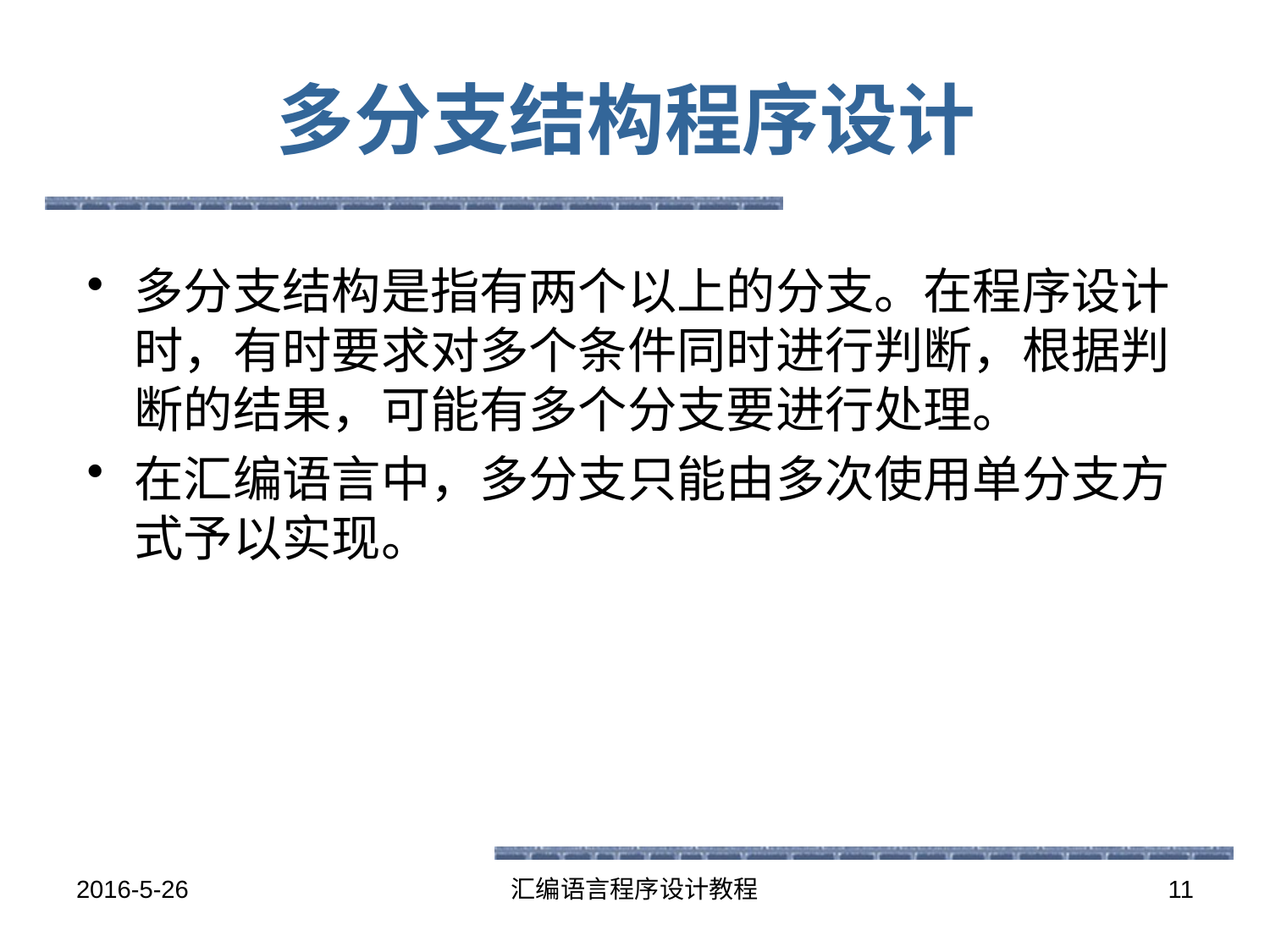

# 多分支结构程序设计
多分支结构是指有两个以上的分支。在程序设计时，有时要求对多个条件同时进行判断，根据判断的结果，可能有多个分支要进行处理。
在汇编语言中，多分支只能由多次使用单分支方式予以实现。
2016-5-26
汇编语言程序设计教程
11